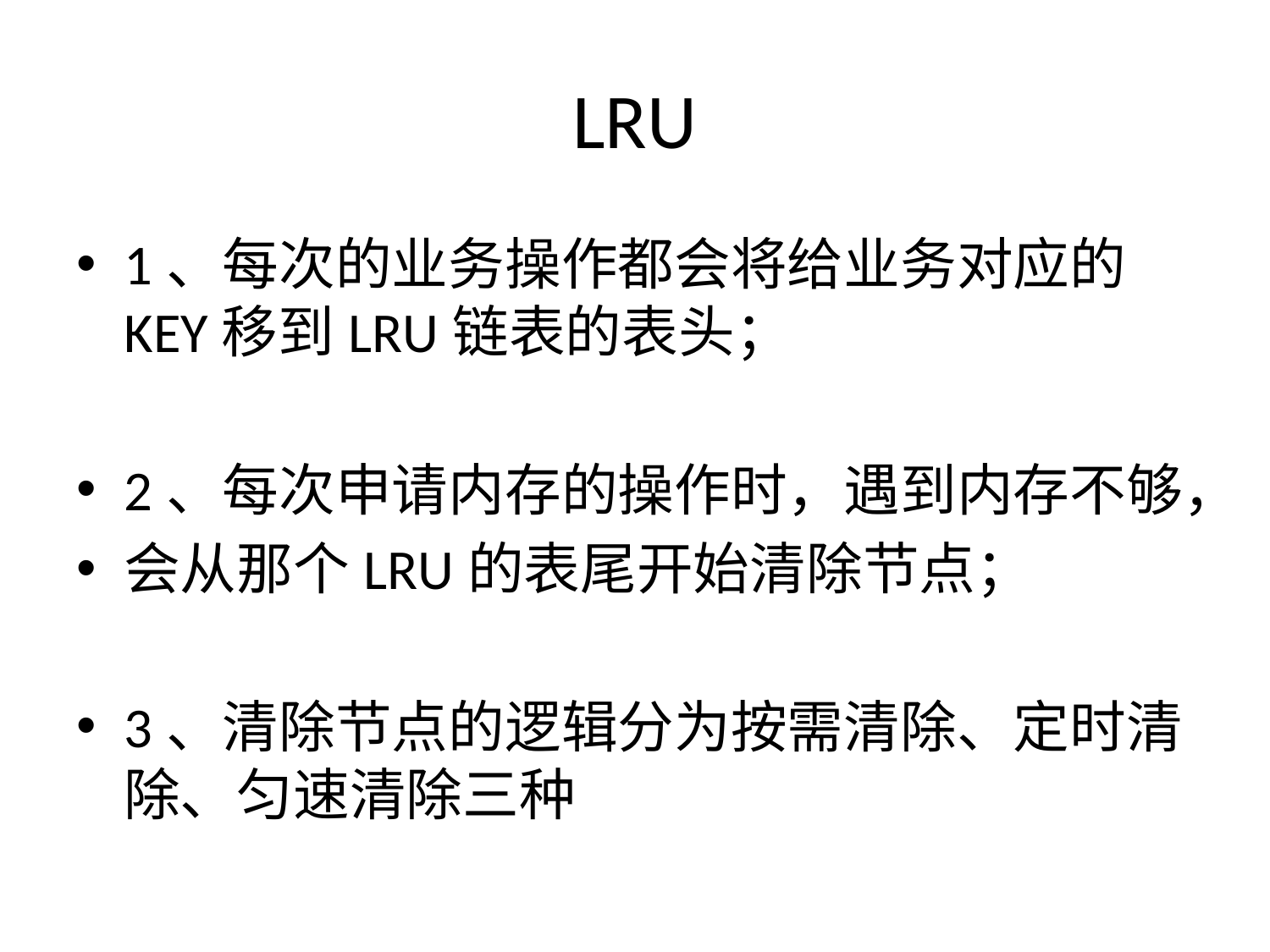

# LRU
1、每次的业务操作都会将给业务对应的KEY移到LRU链表的表头；

2、每次申请内存的操作时，遇到内存不够，
会从那个LRU的表尾开始清除节点；

3、清除节点的逻辑分为按需清除、定时清除、匀速清除三种